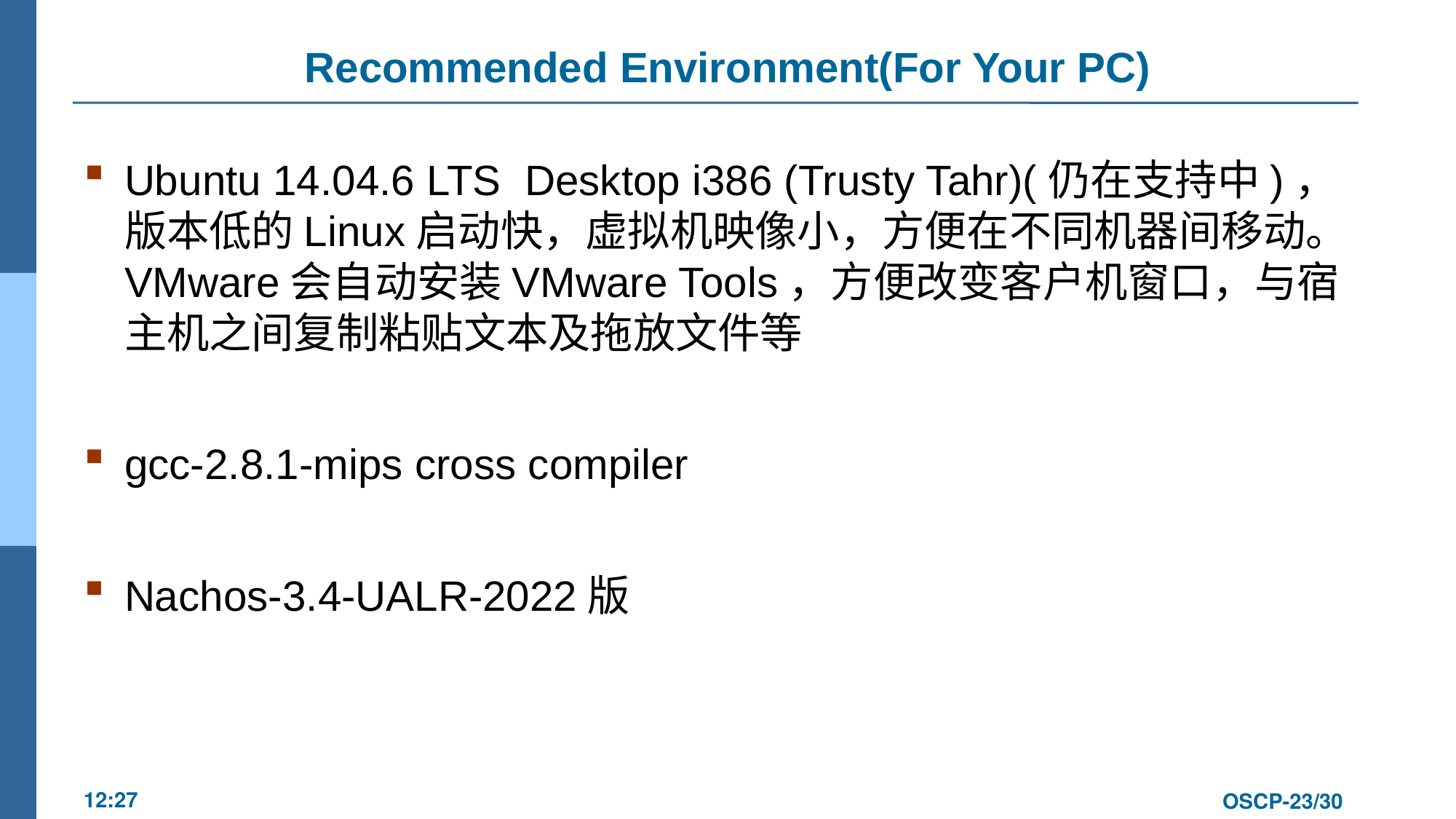

# Recommended Environment(For Your PC)
Ubuntu 14.04.6 LTS  Desktop i386 (Trusty Tahr)(仍在支持中)，版本低的Linux启动快，虚拟机映像小，方便在不同机器间移动。VMware会自动安装VMware Tools，方便改变客户机窗口，与宿主机之间复制粘贴文本及拖放文件等

gcc-2.8.1-mips cross compiler

Nachos-3.4-UALR-2022版